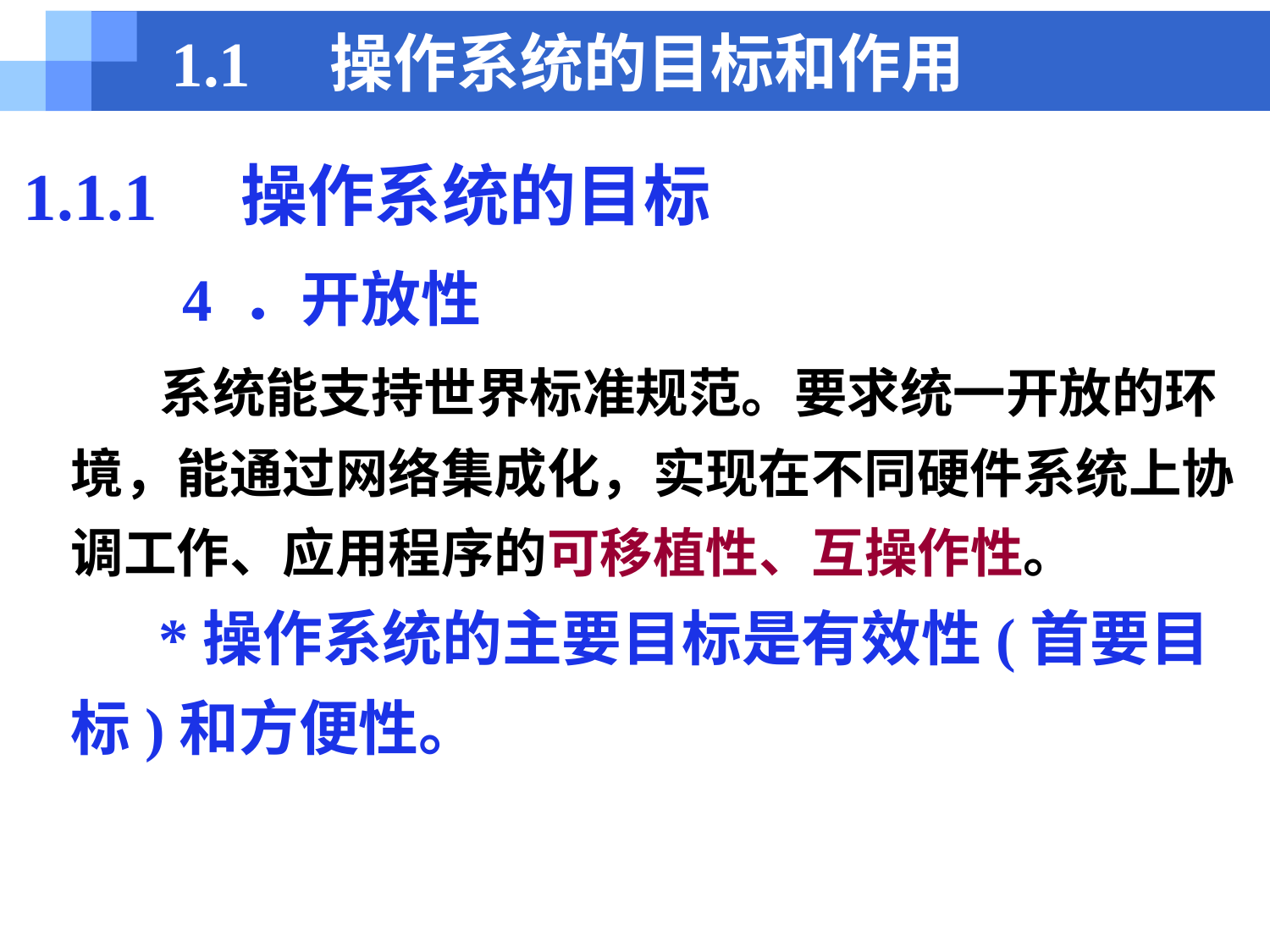

# 1.1　操作系统的目标和作用
1.1.1　操作系统的目标
          4 ．开放性
         系统能支持世界标准规范。要求统一开放的环境，能通过网络集成化，实现在不同硬件系统上协调工作、应用程序的可移植性、互操作性。
         *操作系统的主要目标是有效性(首要目标)和方便性。